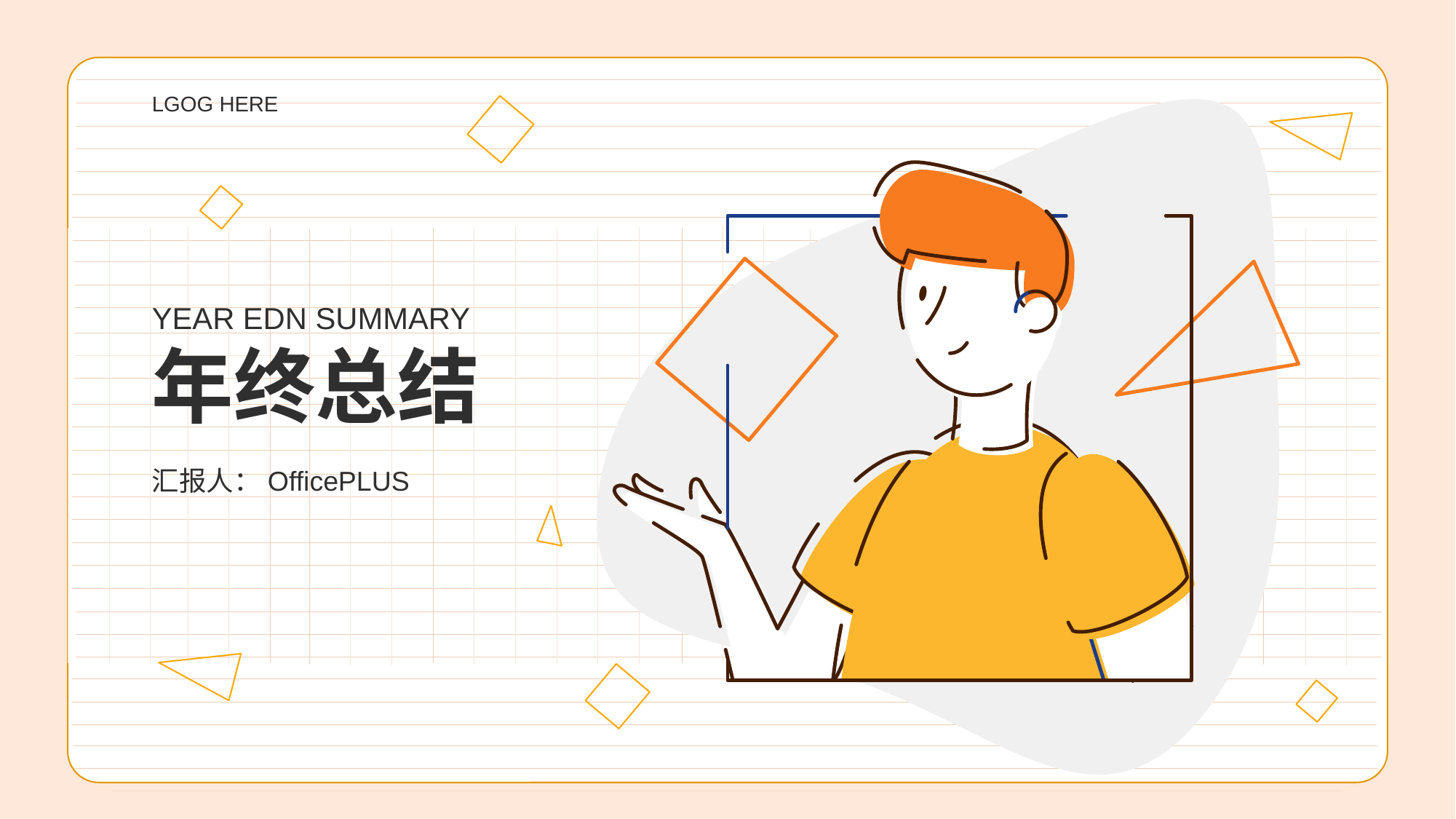

LGOG HERE
YEAR EDN SUMMARY
年终总结
汇报人：OfficePLUS